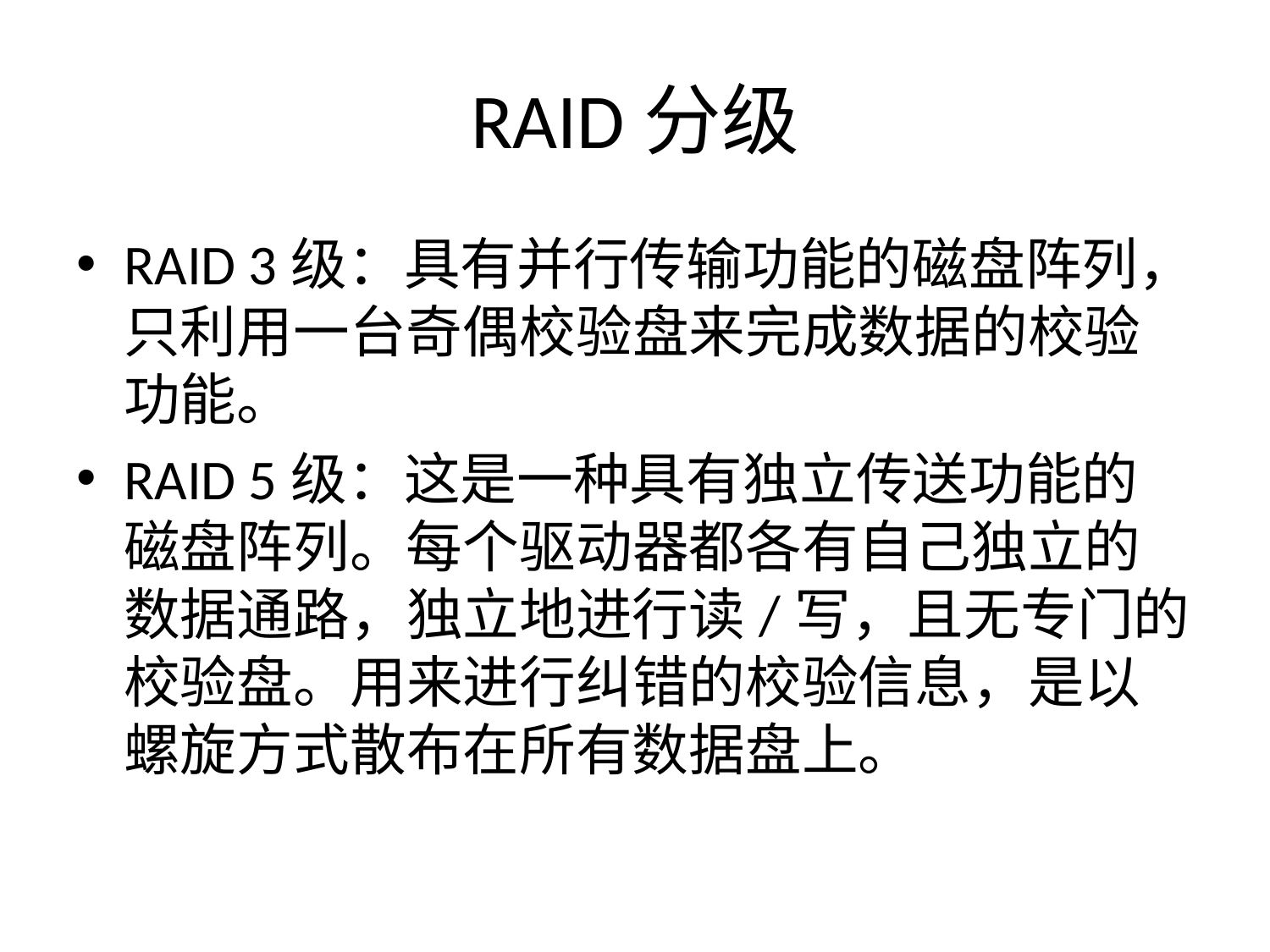

# RAID分级
RAID 3级：具有并行传输功能的磁盘阵列，只利用一台奇偶校验盘来完成数据的校验功能。
RAID 5级：这是一种具有独立传送功能的磁盘阵列。每个驱动器都各有自己独立的数据通路，独立地进行读/写，且无专门的校验盘。用来进行纠错的校验信息，是以螺旋方式散布在所有数据盘上。